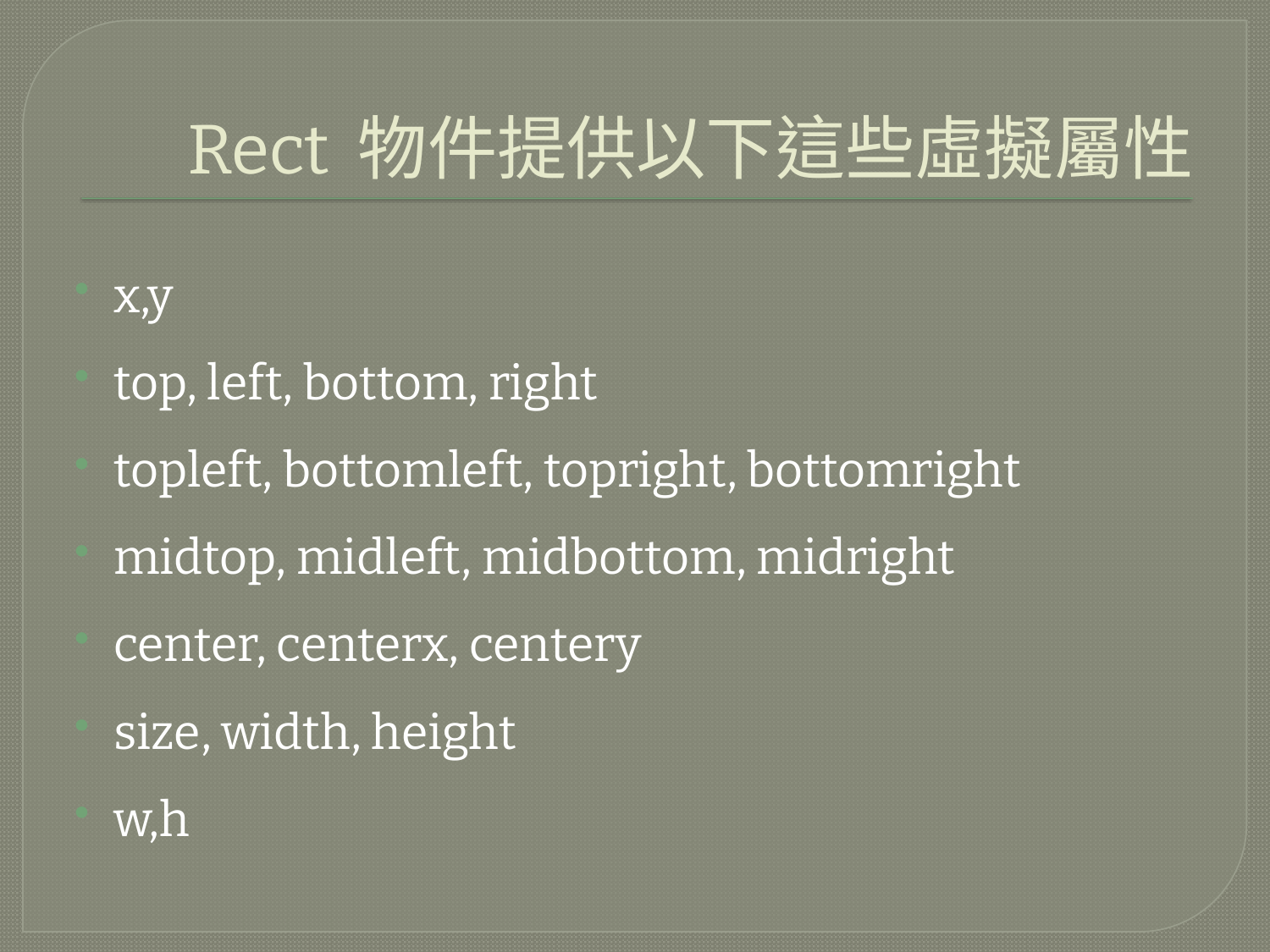

# Rect 物件提供以下這些虛擬屬性
x,y
top, left, bottom, right
topleft, bottomleft, topright, bottomright
midtop, midleft, midbottom, midright
center, centerx, centery
size, width, height
w,h